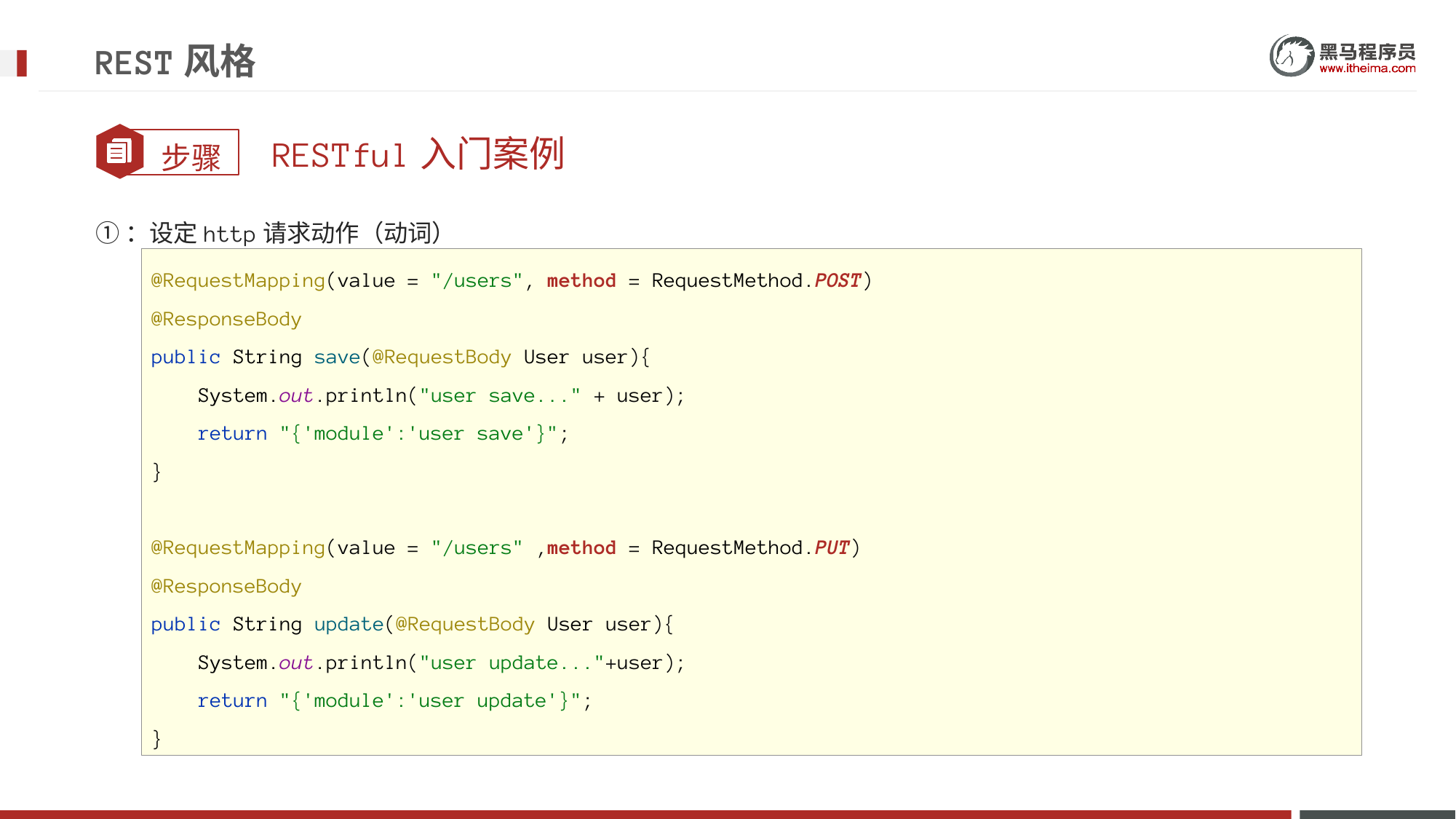

# REST风格
RESTful入门案例
①：设定http请求动作（动词）
@RequestMapping(value = "/users", method = RequestMethod.POST)
@ResponseBody
public String save(@RequestBody User user){
    System.out.println("user save..." + user);
    return "{'module':'user save'}";
}
@RequestMapping(value = "/users" ,method = RequestMethod.PUT)
@ResponseBody
public String update(@RequestBody User user){
    System.out.println("user update..."+user);
    return "{'module':'user update'}";
}